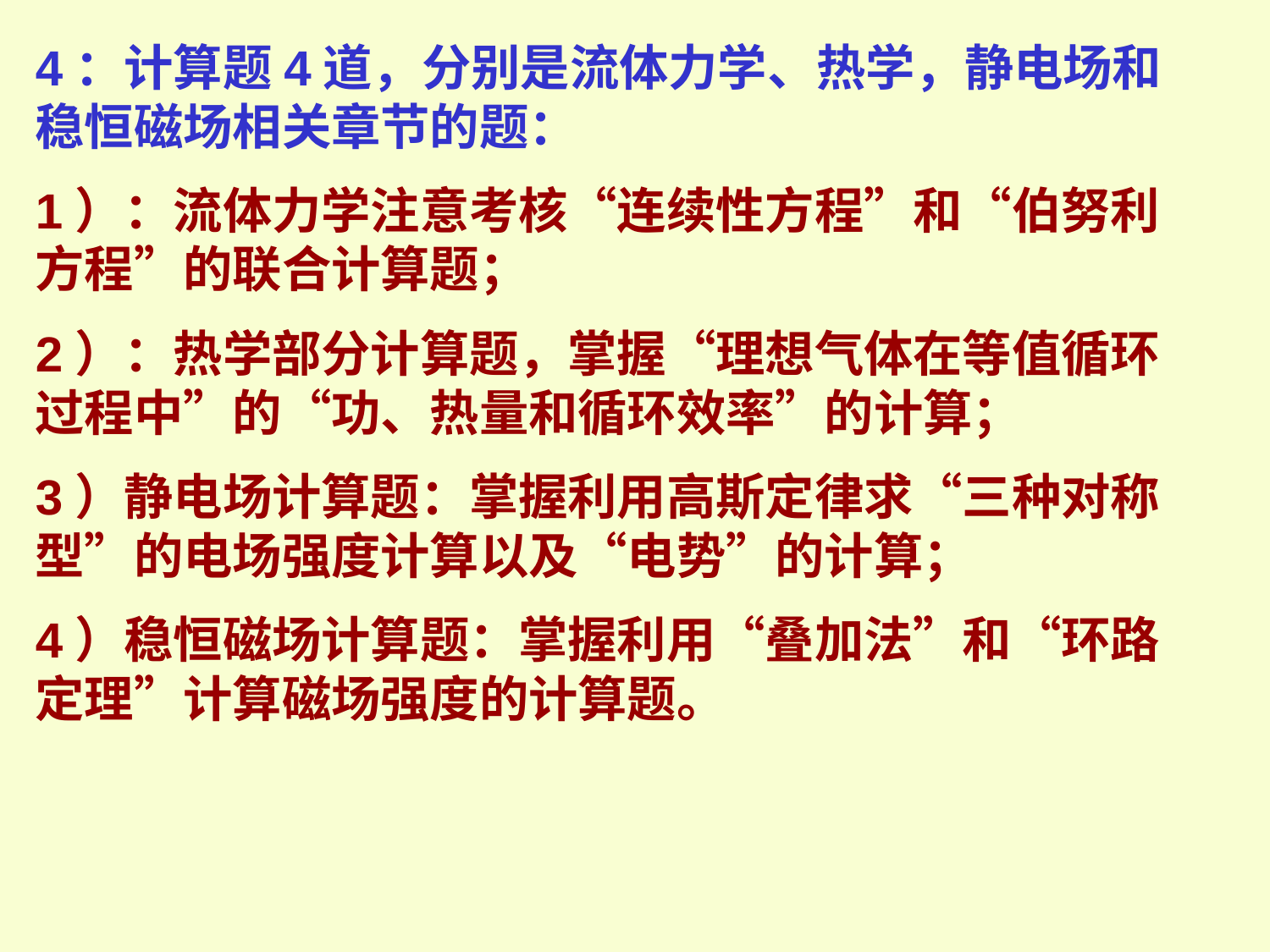

4：计算题4道，分别是流体力学、热学，静电场和稳恒磁场相关章节的题：
1）：流体力学注意考核“连续性方程”和“伯努利方程”的联合计算题；
2）：热学部分计算题，掌握“理想气体在等值循环过程中”的“功、热量和循环效率”的计算；
3）静电场计算题：掌握利用高斯定律求“三种对称型”的电场强度计算以及“电势”的计算；
4）稳恒磁场计算题：掌握利用“叠加法”和“环路定理”计算磁场强度的计算题。